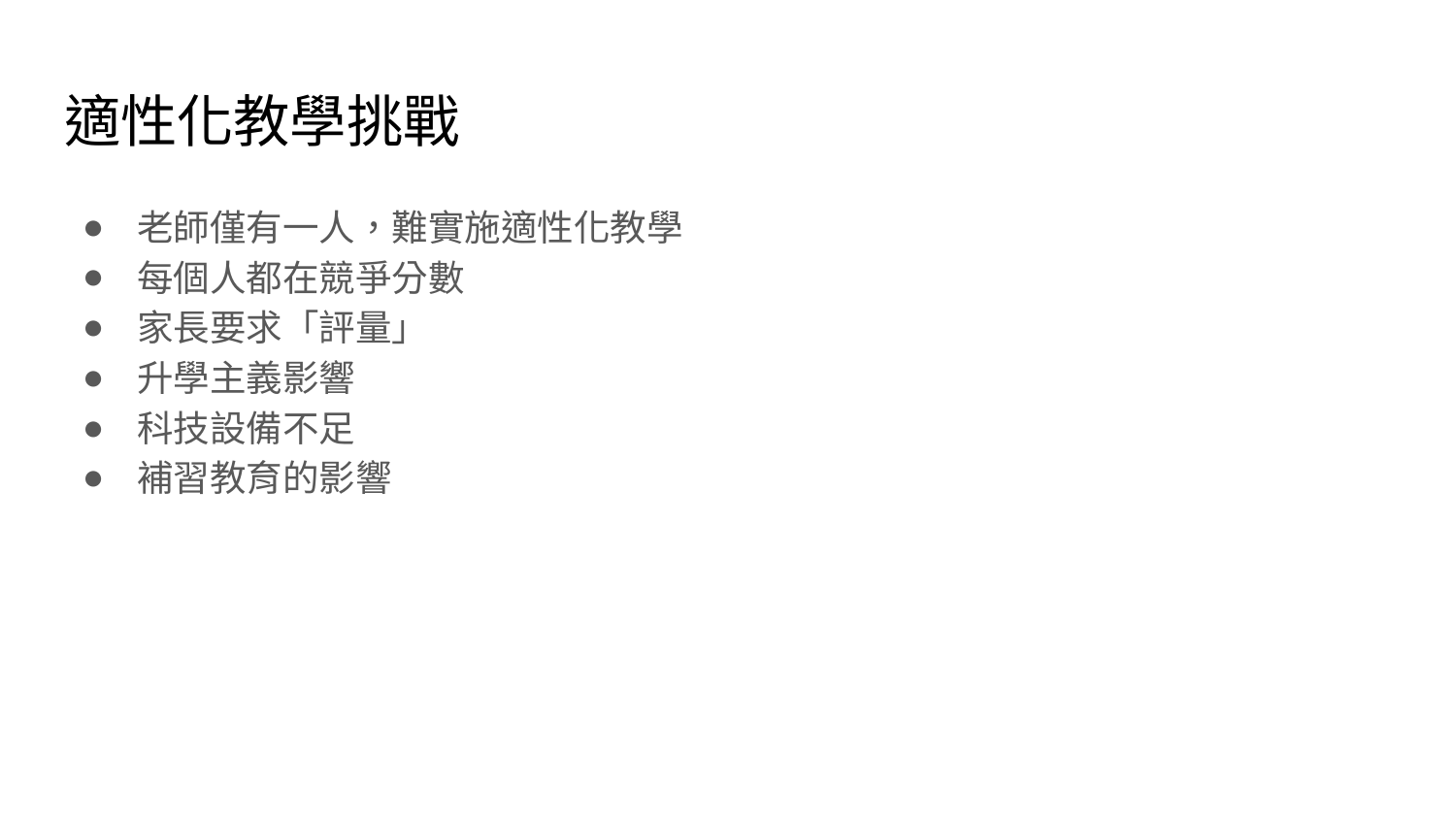

# 適性化教學挑戰
老師僅有一人，難實施適性化教學
每個人都在競爭分數
家長要求「評量」
升學主義影響
科技設備不足
補習教育的影響